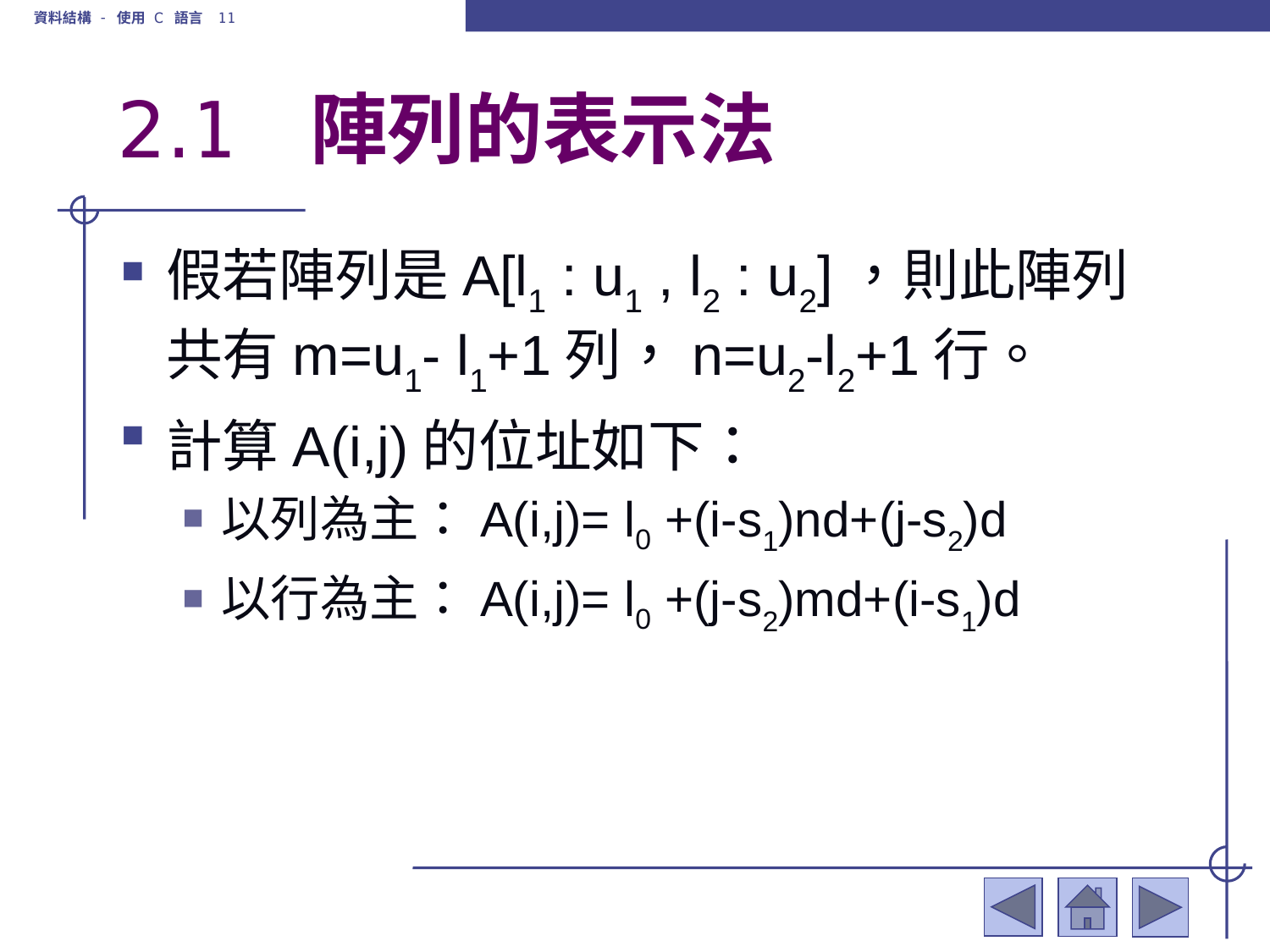

資料結構 - 使用 C 語言   11
# 2.1	  陣列的表示法
假若陣列是A[l1 : u1 , l2 : u2]，則此陣列共有m=u1- l1+1列，n=u2-l2+1行。
計算A(i,j)的位址如下：
以列為主：A(i,j)= l0 +(i-s1)nd+(j-s2)d
以行為主：A(i,j)= l0 +(j-s2)md+(i-s1)d